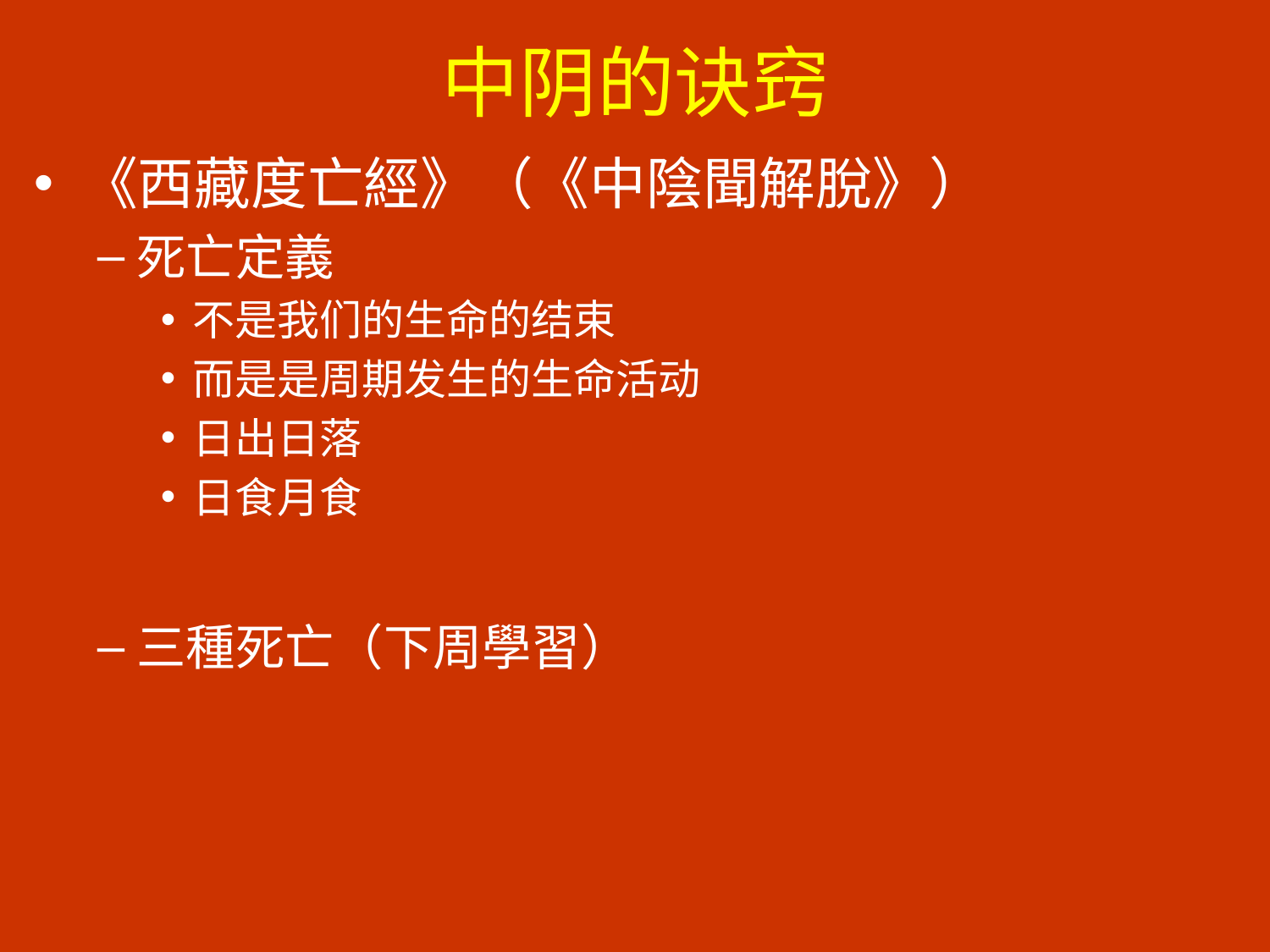

# 中阴的诀窍
《西藏度亡經》（《中陰聞解脫》）
死亡定義
不是我们的生命的结束
而是是周期发生的生命活动
日出日落
日食月食

三種死亡（下周學習）